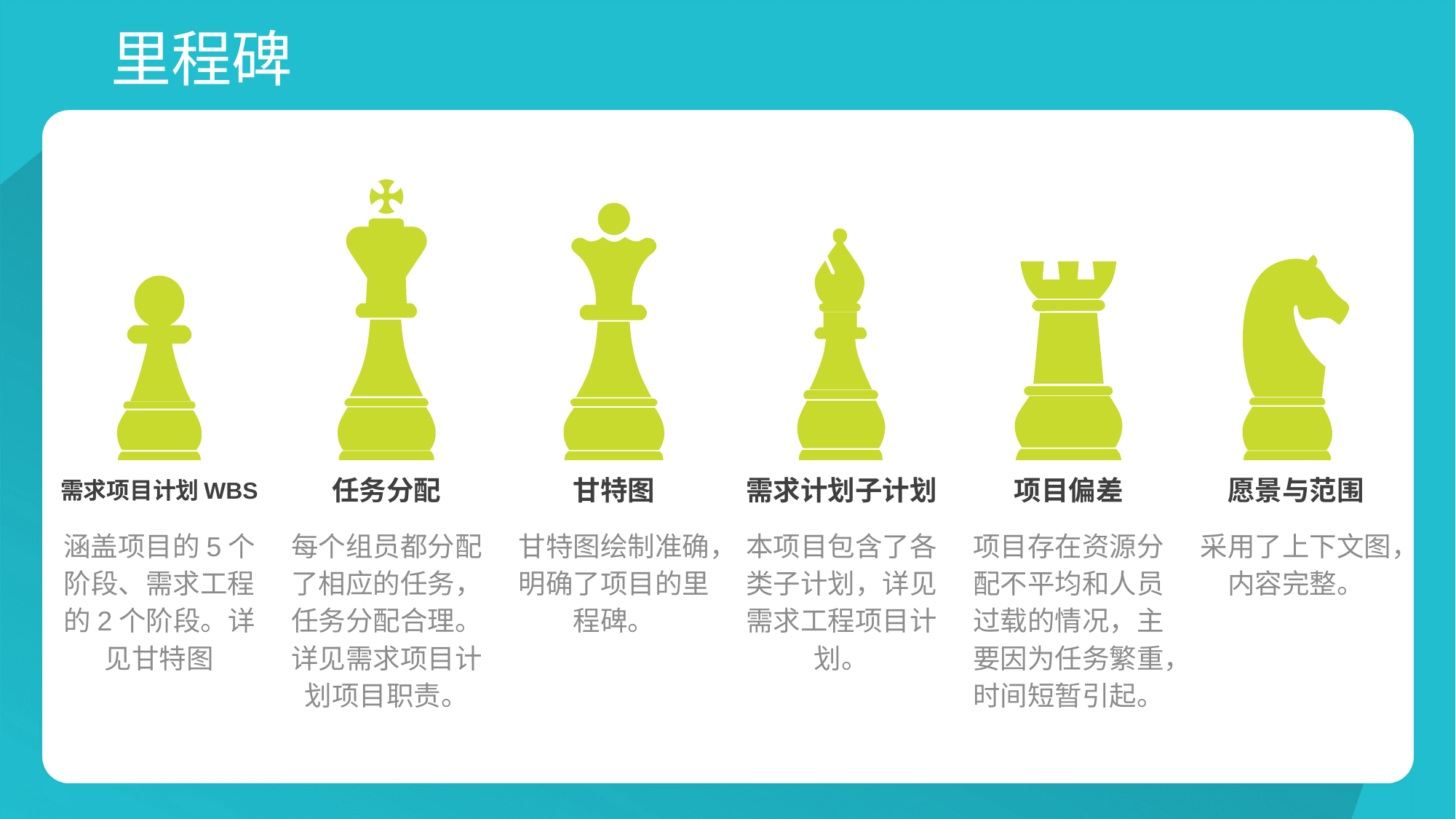

里程碑

需求项目计划WBS
任务分配
甘特图
需求计划子计划
项目偏差
愿景与范围
涵盖项目的5个阶段、需求工程的2个阶段。详见甘特图
每个组员都分配了相应的任务，任务分配合理。
详见需求项目计划项目职责。
甘特图绘制准确，明确了项目的里程碑。
本项目包含了各类子计划，详见需求工程项目计划。
项目存在资源分配不平均和人员过载的情况，主要因为任务繁重，时间短暂引起。
采用了上下文图，内容完整。